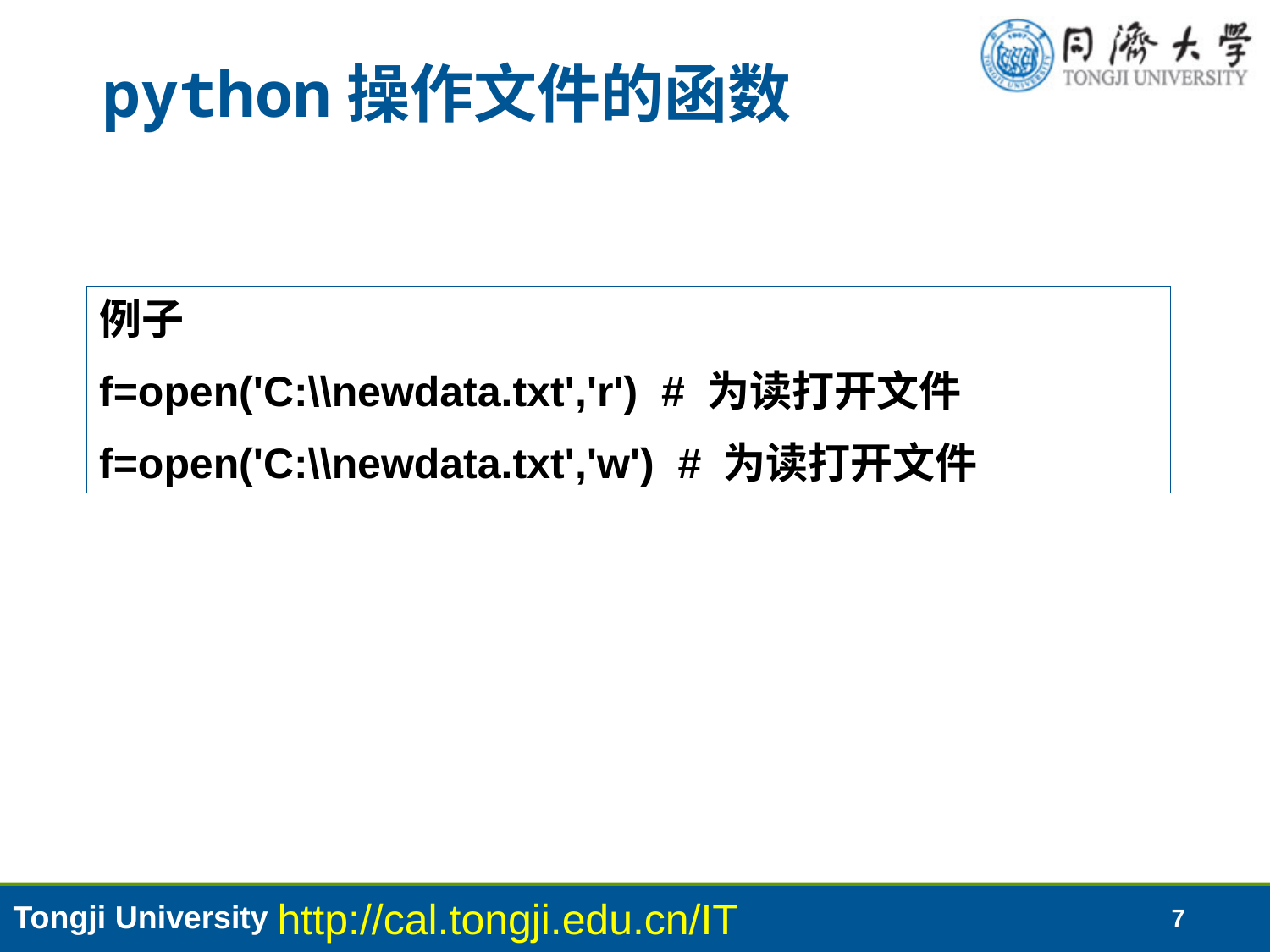

# python操作文件的函数
例子
f=open('C:\\newdata.txt','r')  # 为读打开文件
f=open('C:\\newdata.txt','w')  # 为读打开文件